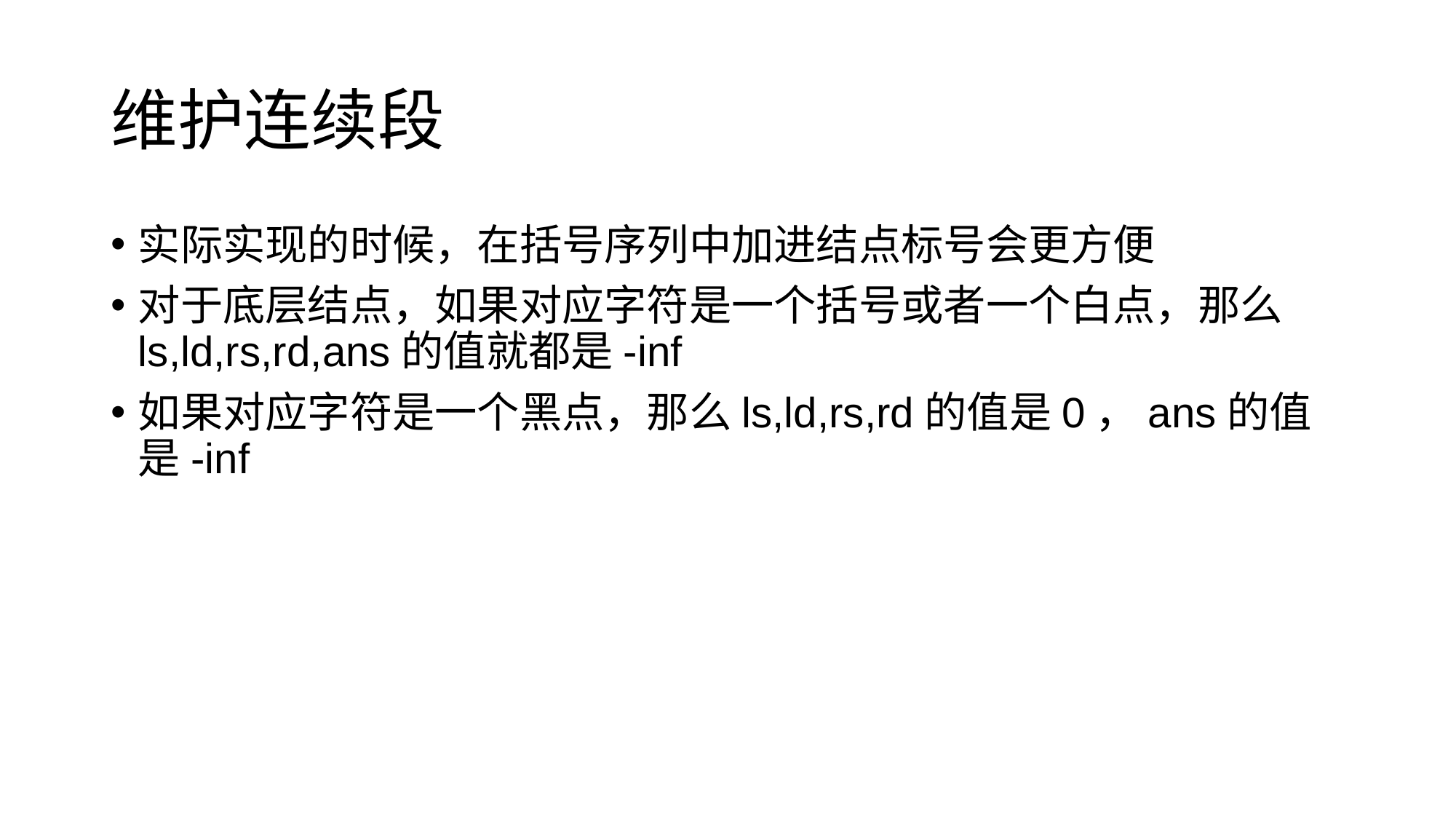

# 维护连续段
实际实现的时候，在括号序列中加进结点标号会更方便
对于底层结点，如果对应字符是一个括号或者一个白点，那么ls,ld,rs,rd,ans的值就都是-inf
如果对应字符是一个黑点，那么ls,ld,rs,rd的值是0，ans的值是-inf